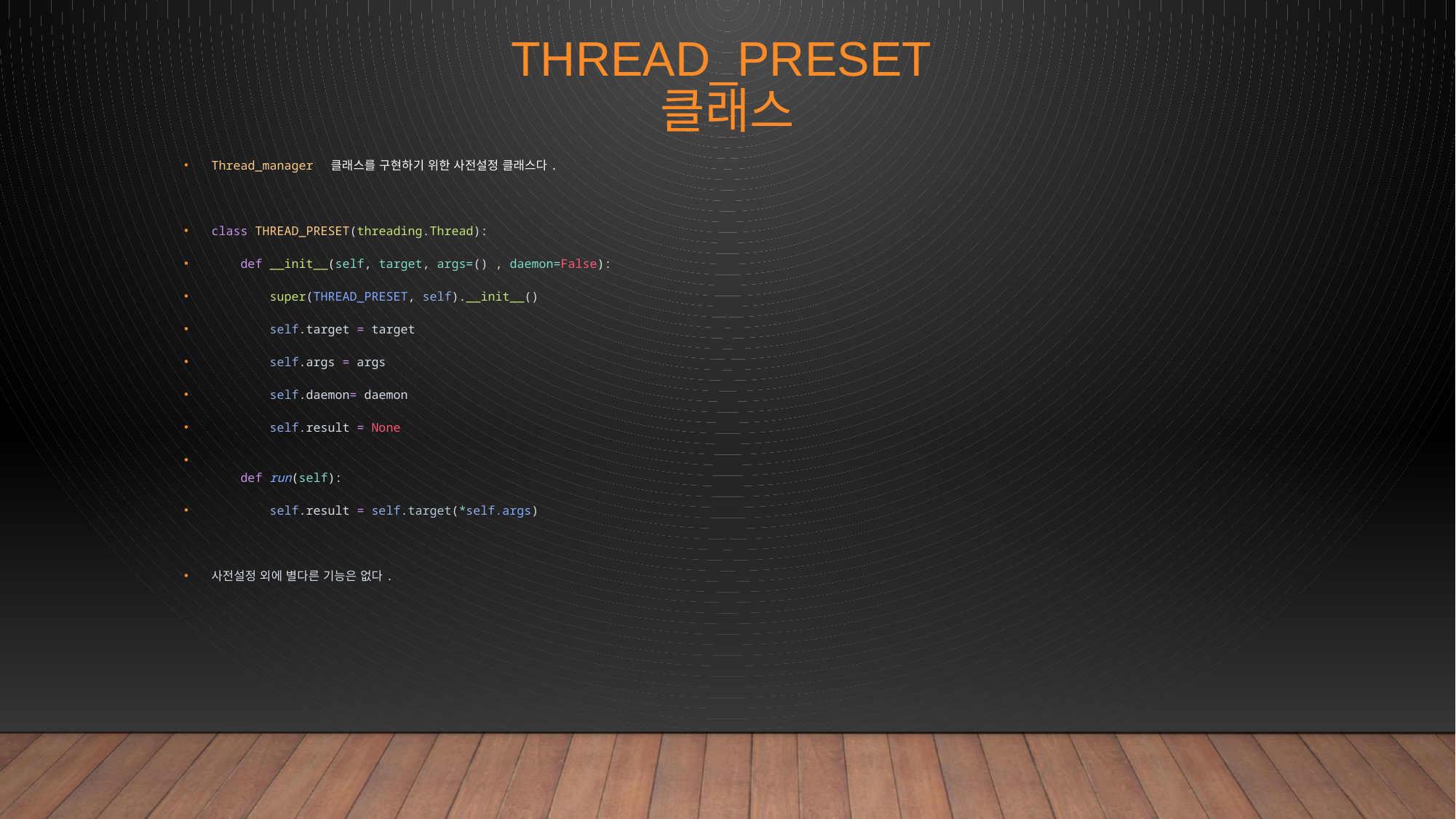

# THREAD_PRESET 클래스
Thread_manager  클래스를 구현하기 위한 사전설정 클래스다.

class THREAD_PRESET(threading.Thread):
    def __init__(self, target, args=() , daemon=False):
        super(THREAD_PRESET, self).__init__()
        self.target = target
        self.args = args
        self.daemon= daemon
        self.result = None
    def run(self):
        self.result = self.target(*self.args)

사전설정 외에 별다른 기능은 없다.